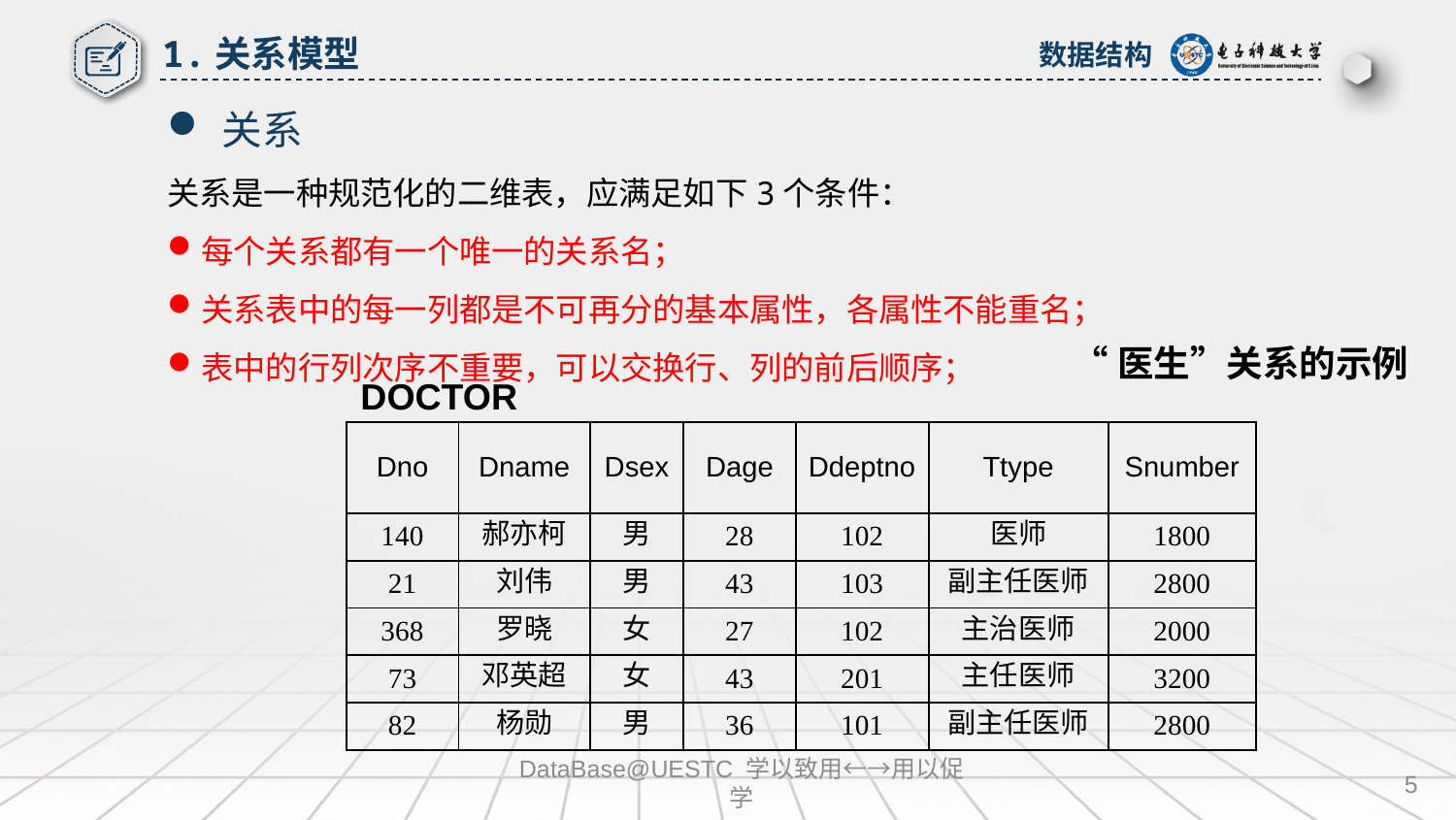

1.关系模型
数据结构
关系
关系是一种规范化的二维表，应满足如下3个条件：
每个关系都有一个唯一的关系名；
关系表中的每一列都是不可再分的基本属性，各属性不能重名；
表中的行列次序不重要，可以交换行、列的前后顺序；
“医生”关系的示例
DOCTOR
| Dno | Dname | Dsex | Dage | Ddeptno | Ttype | Snumber |
| --- | --- | --- | --- | --- | --- | --- |
| 140 | 郝亦柯 | 男 | 28 | 102 | 医师 | 1800 |
| 21 | 刘伟 | 男 | 43 | 103 | 副主任医师 | 2800 |
| 368 | 罗晓 | 女 | 27 | 102 | 主治医师 | 2000 |
| 73 | 邓英超 | 女 | 43 | 201 | 主任医师 | 3200 |
| 82 | 杨勋 | 男 | 36 | 101 | 副主任医师 | 2800 |
DataBase@UESTC 学以致用←→用以促学
5